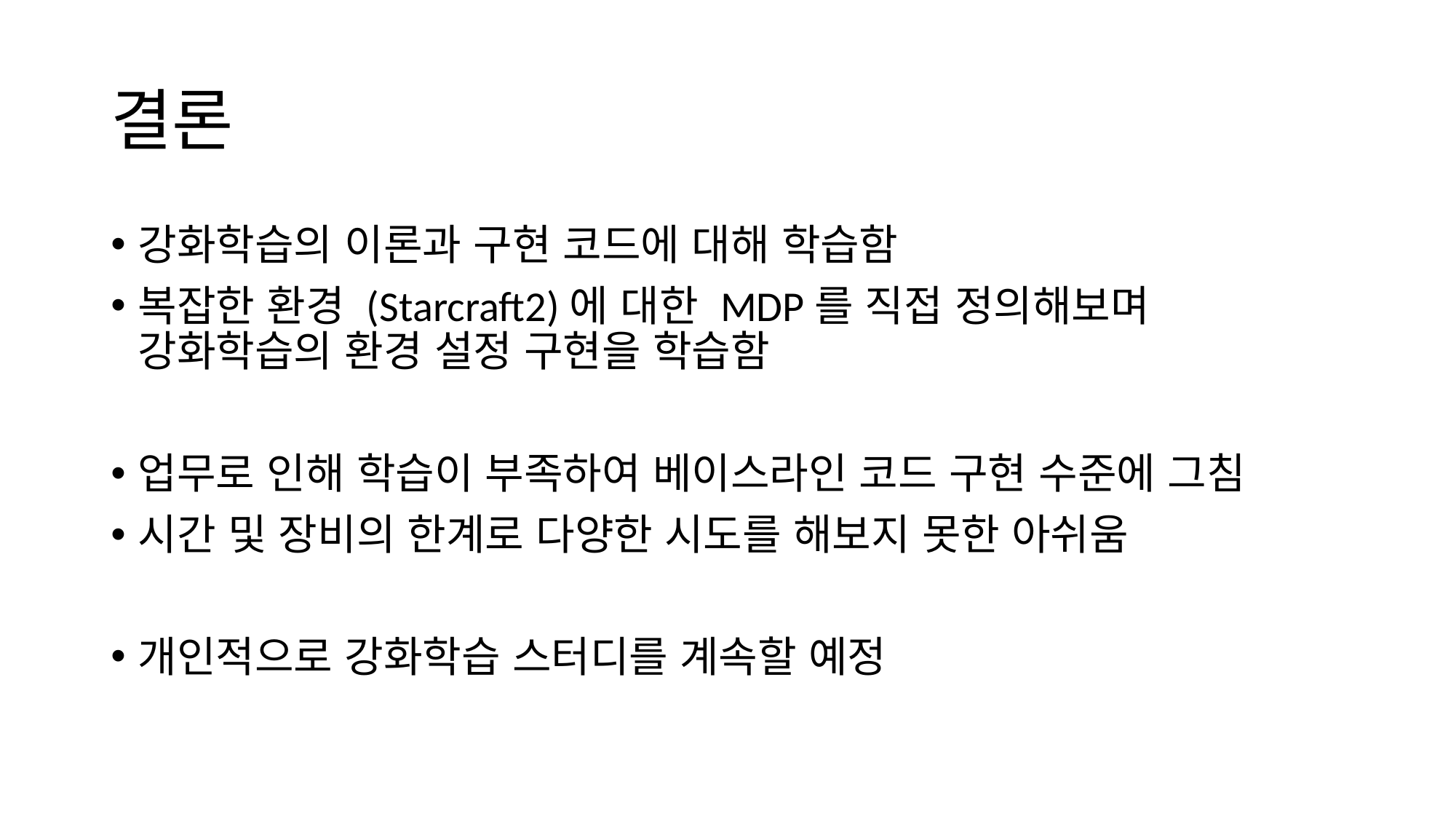

# 결론
강화학습의 이론과 구현 코드에 대해 학습함
복잡한 환경 (Starcraft2)에 대한 MDP를 직접 정의해보며 강화학습의 환경 설정 구현을 학습함

업무로 인해 학습이 부족하여 베이스라인 코드 구현 수준에 그침
시간 및 장비의 한계로 다양한 시도를 해보지 못한 아쉬움

개인적으로 강화학습 스터디를 계속할 예정